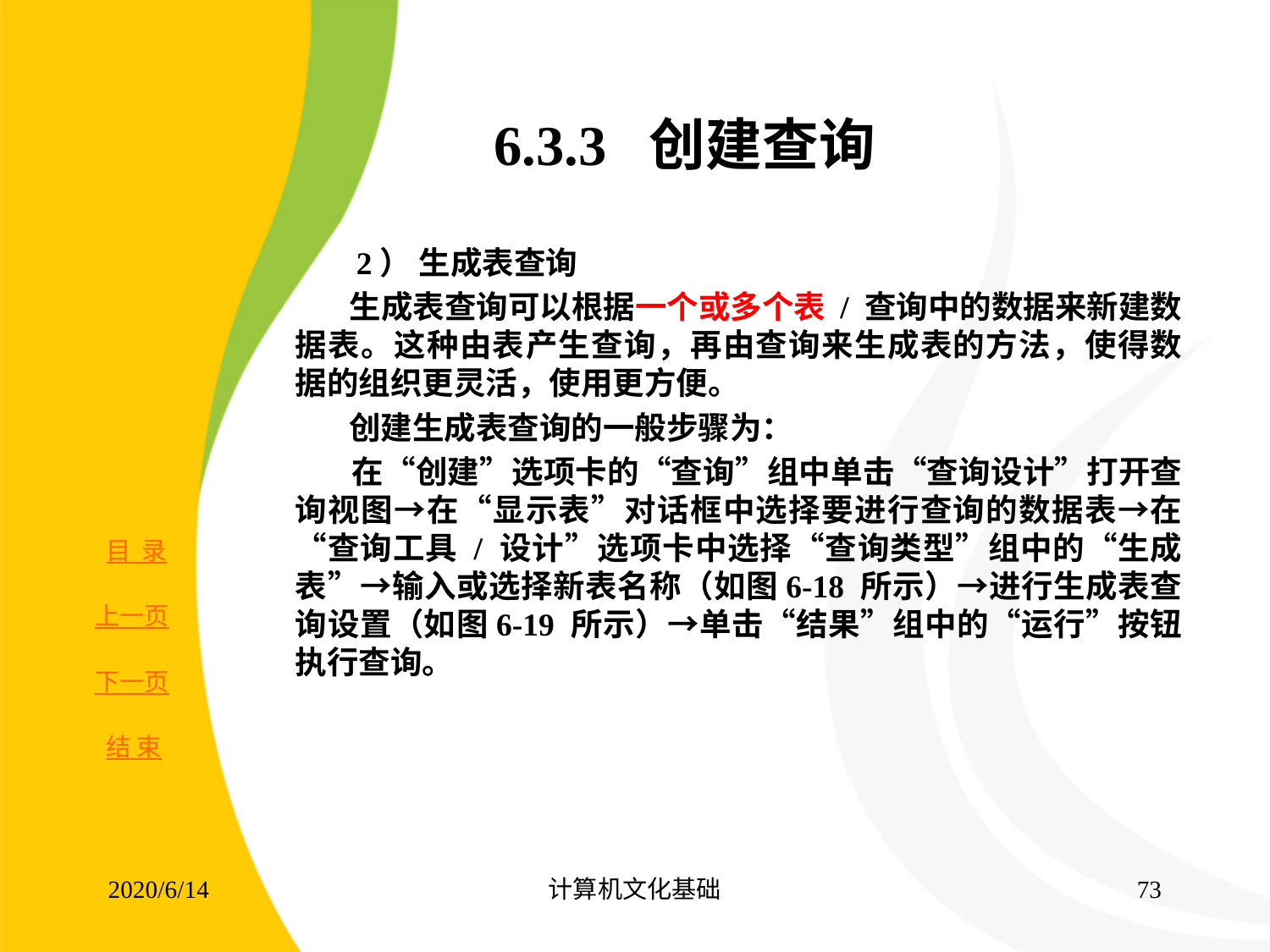

# 6.3.3  创建查询
                    2） 生成表查询
             生成表查询可以根据一个或多个表 / 查询中的数据来新建数据表。这种由表产生查询，再由查询来生成表的方法，使得数据的组织更灵活，使用更方便。
             创建生成表查询的一般步骤为：
             在“创建”选项卡的“查询”组中单击“查询设计”打开查询视图→在“显示表”对话框中选择要进行查询的数据表→在“查询工具 / 设计”选项卡中选择“查询类型”组中的“生成表”→输入或选择新表名称（如图6-18 所示）→进行生成表查询设置（如图6-19 所示）→单击“结果”组中的“运行”按钮执行查询。
2020/6/14
计算机文化基础
73